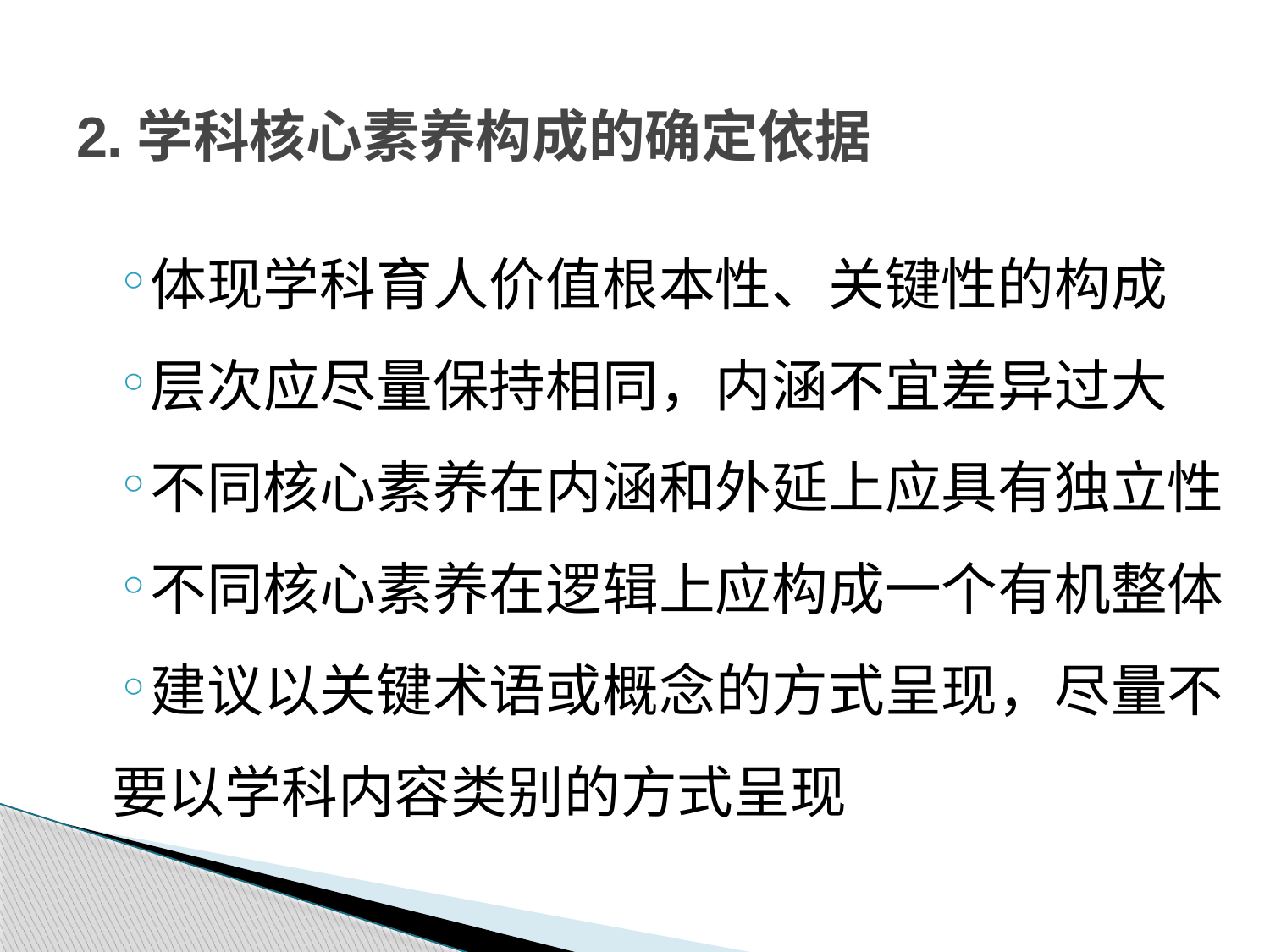

# 2.学科核心素养构成的确定依据
体现学科育人价值根本性、关键性的构成
层次应尽量保持相同，内涵不宜差异过大
不同核心素养在内涵和外延上应具有独立性
不同核心素养在逻辑上应构成一个有机整体
建议以关键术语或概念的方式呈现，尽量不要以学科内容类别的方式呈现